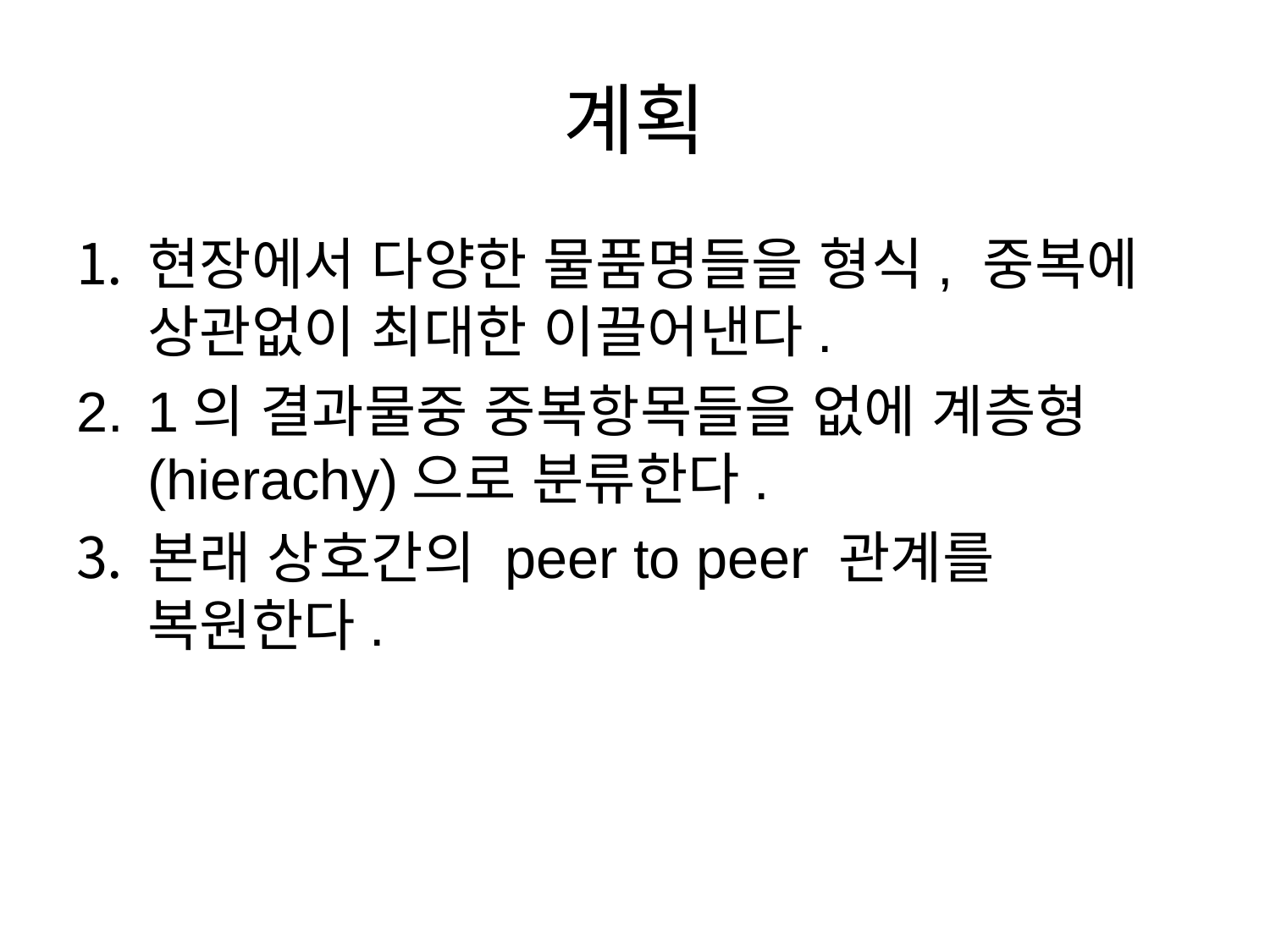

# 계획
현장에서 다양한 물품명들을 형식, 중복에 상관없이 최대한 이끌어낸다.
1의 결과물중 중복항목들을 없에 계층형(hierachy)으로 분류한다.
본래 상호간의 peer to peer 관계를 복원한다.